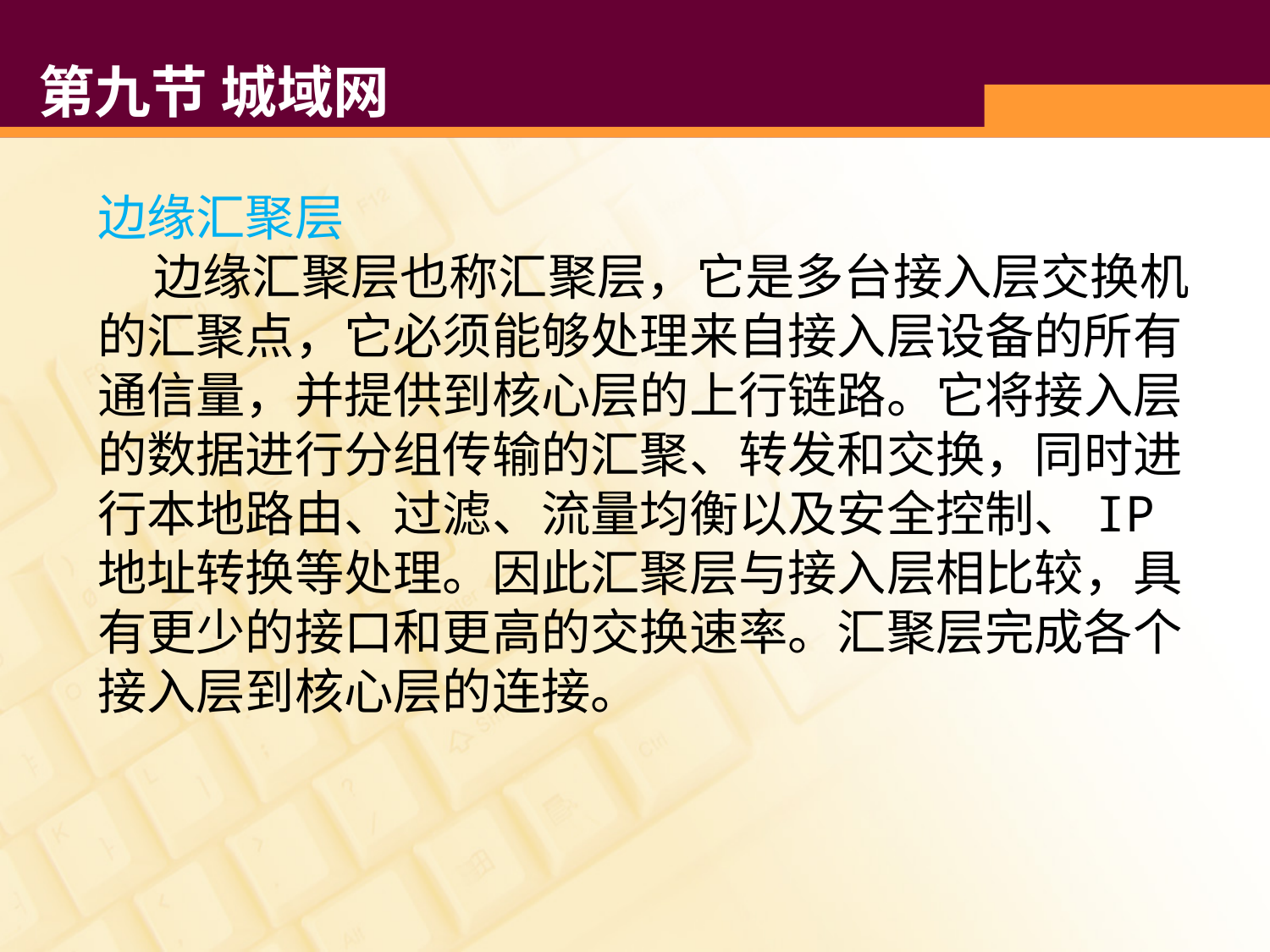

# 第九节 城域网
边缘汇聚层
    边缘汇聚层也称汇聚层，它是多台接入层交换机的汇聚点，它必须能够处理来自接入层设备的所有通信量，并提供到核心层的上行链路。它将接入层的数据进行分组传输的汇聚、转发和交换，同时进行本地路由、过滤、流量均衡以及安全控制、IP地址转换等处理。因此汇聚层与接入层相比较，具有更少的接口和更高的交换速率。汇聚层完成各个接入层到核心层的连接。